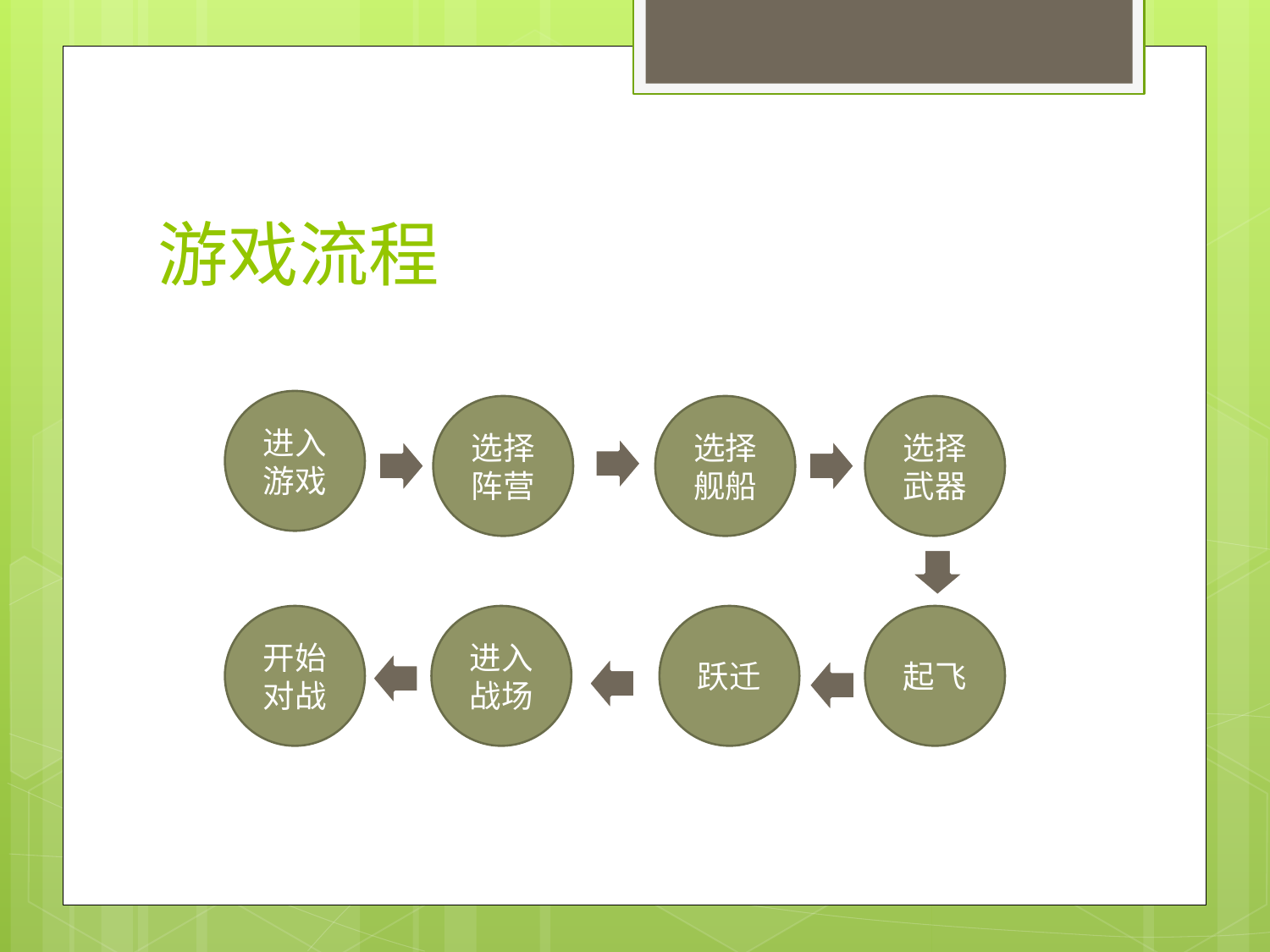

# 游戏流程

进入游戏
选择阵营
选择舰船
选择武器

开始对战
进入战场
跃迁
起飞